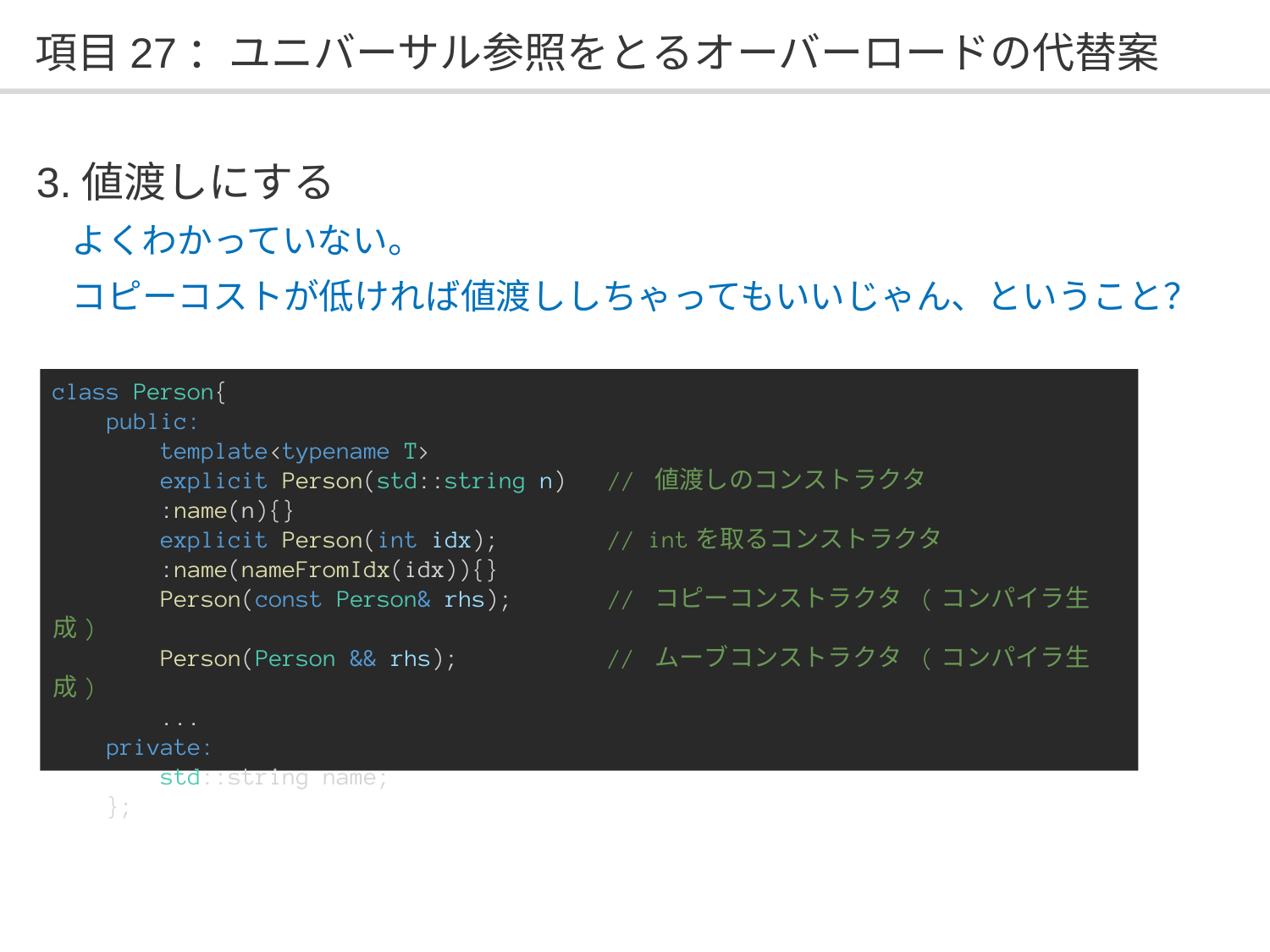

# 項目27：ユニバーサル参照をとるオーバーロードの代替案
3.値渡しにする
　よくわかっていない。
　コピーコストが低ければ値渡ししちゃってもいいじゃん、ということ？
class Person{
    public:
        template<typename T>
        explicit Person(std::string n)   // 値渡しのコンストラクタ
        :name(n){}
        explicit Person(int idx);        // intを取るコンストラクタ
        :name(nameFromIdx(idx)){}
        Person(const Person& rhs);       // コピーコンストラクタ (コンパイラ生成)
        Person(Person && rhs);           // ムーブコンストラクタ (コンパイラ生成)
        ...
    private:
        std::string name;
    };